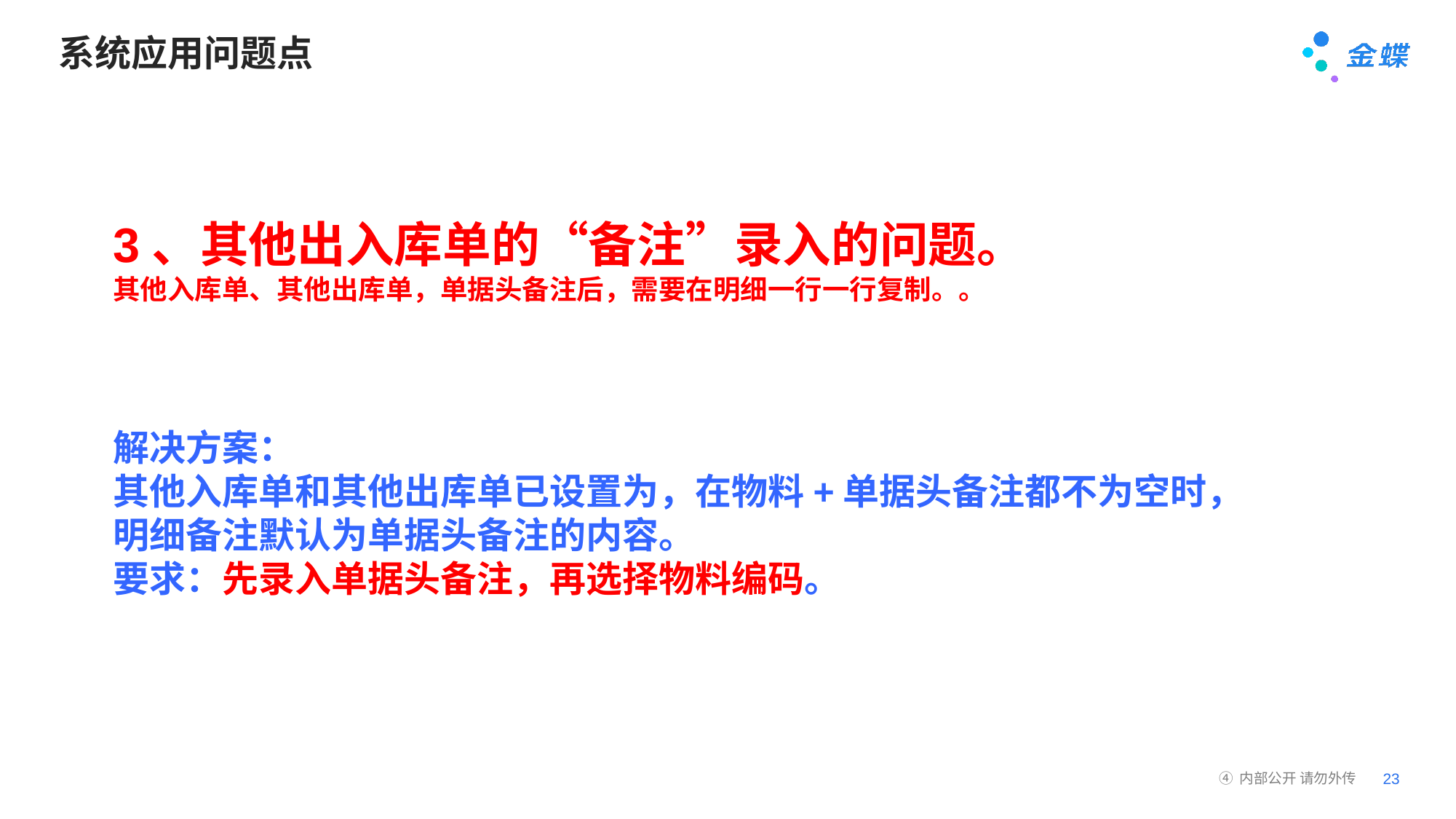

# 系统应用问题点
3、其他出入库单的“备注”录入的问题。
其他入库单、其他出库单，单据头备注后，需要在明细一行一行复制。。
解决方案：
其他入库单和其他出库单已设置为，在物料+单据头备注都不为空时，
明细备注默认为单据头备注的内容。
要求：先录入单据头备注，再选择物料编码。